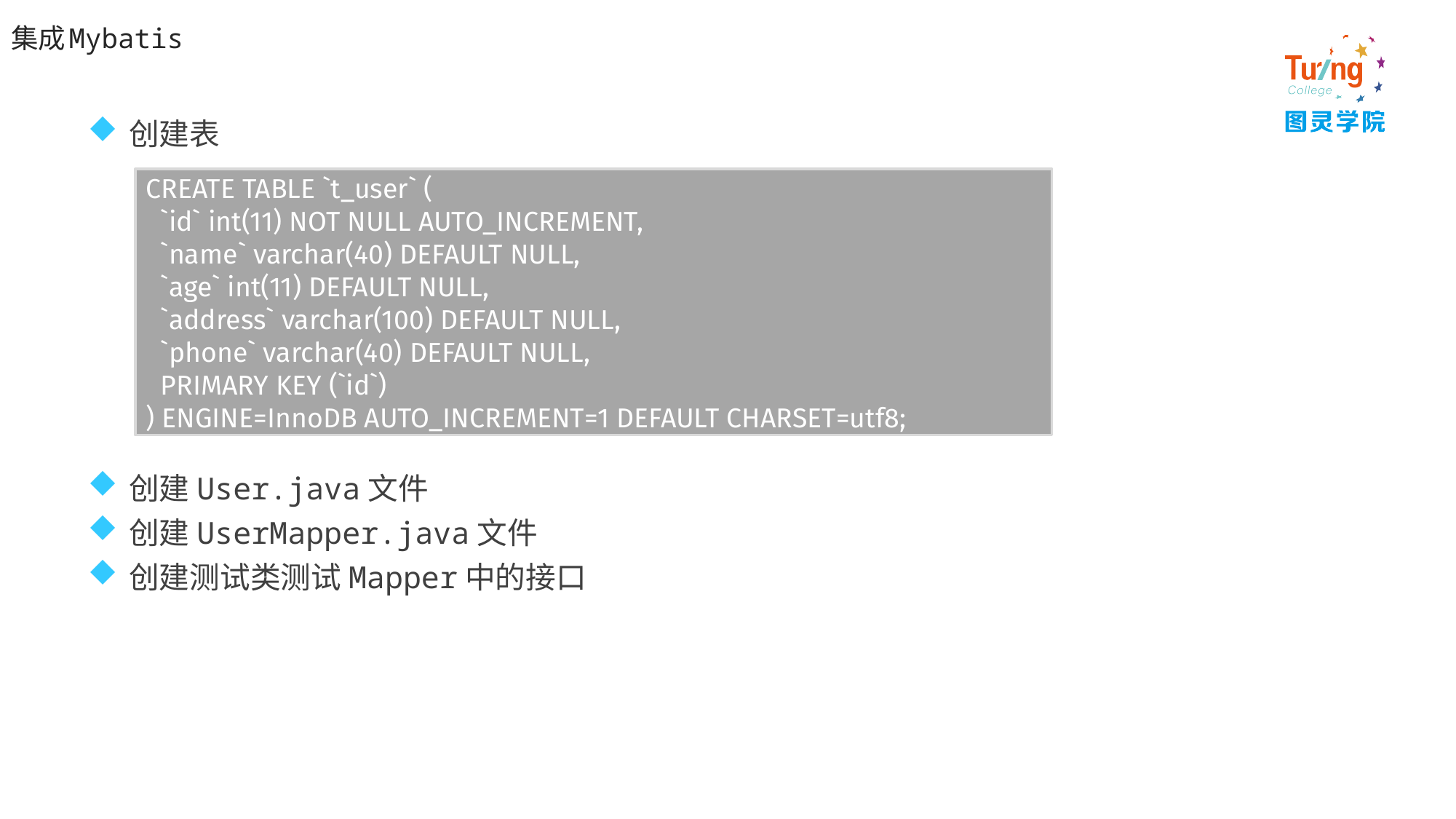

# 集成Mybatis
创建表

创建User.java文件
创建UserMapper.java文件
创建测试类测试Mapper中的接口

CREATE TABLE `t_user` (
  `id` int(11) NOT NULL AUTO_INCREMENT,
  `name` varchar(40) DEFAULT NULL,
  `age` int(11) DEFAULT NULL,
  `address` varchar(100) DEFAULT NULL,
  `phone` varchar(40) DEFAULT NULL,
  PRIMARY KEY (`id`)
) ENGINE=InnoDB AUTO_INCREMENT=1 DEFAULT CHARSET=utf8;